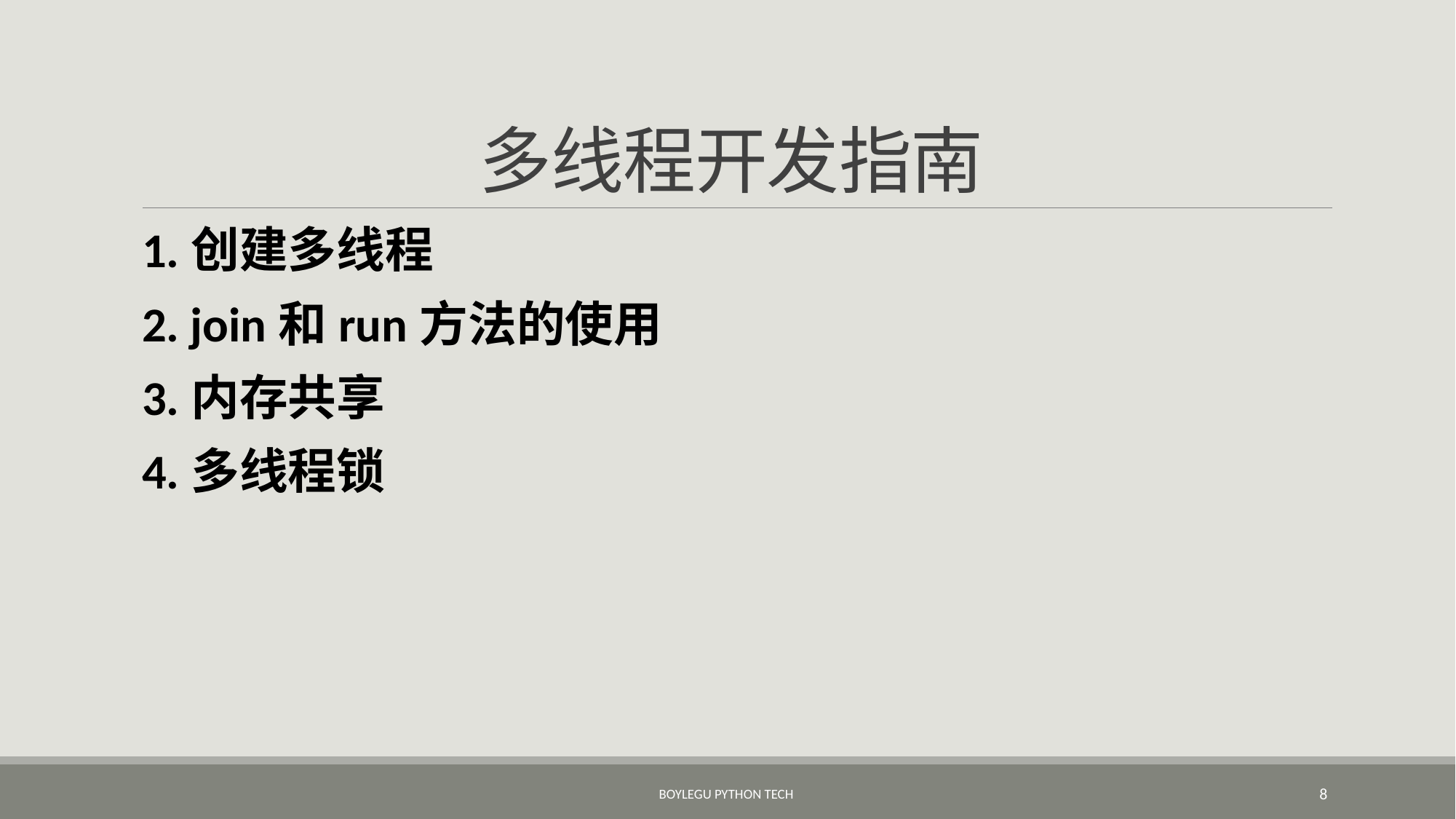

# 多线程开发指南
1.创建多线程
2. join和run方法的使用
3.内存共享
4.多线程锁

BoyleGu Python Tech
8